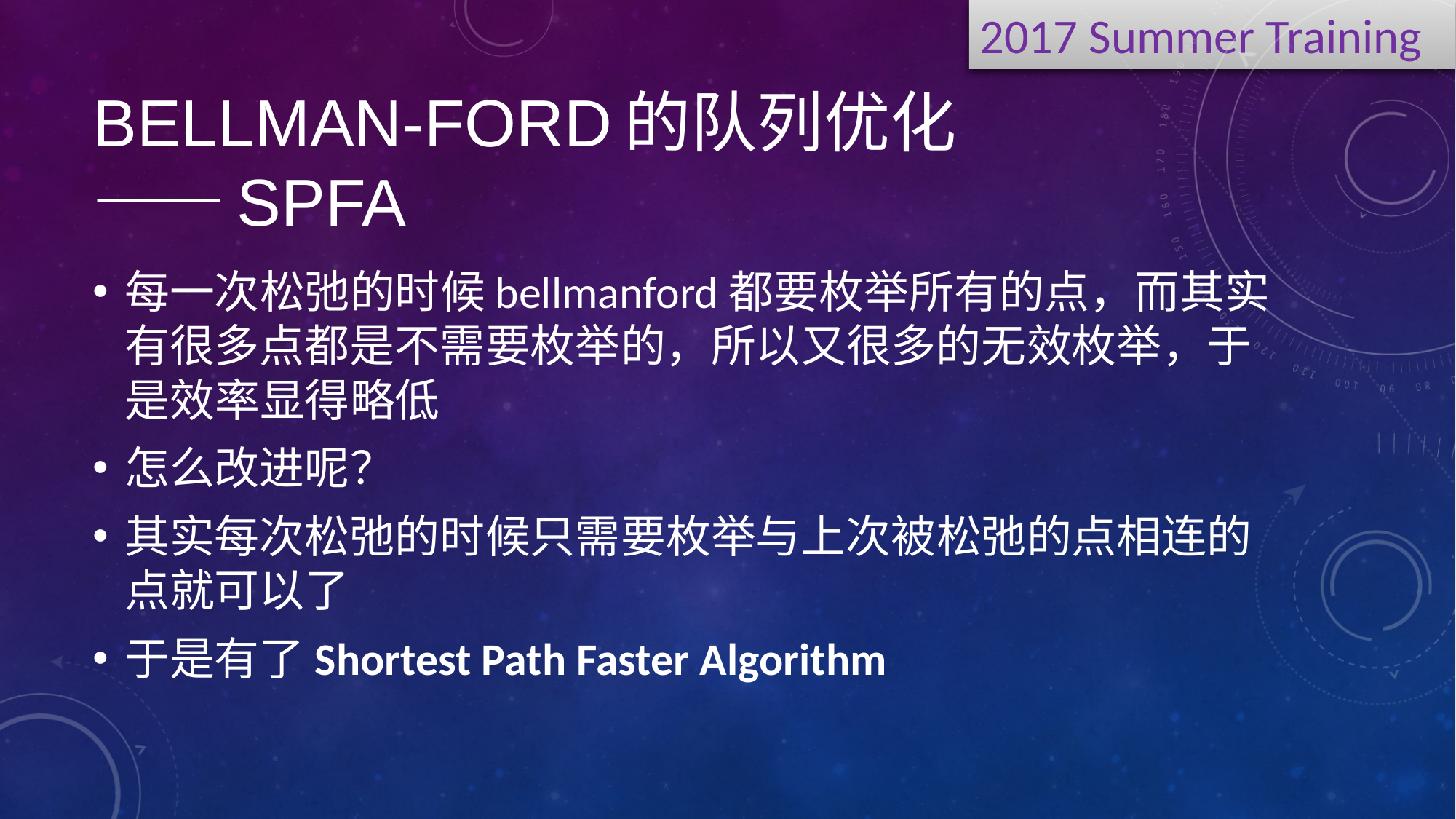

# Bellman-ford的队列优化 ——SPFA
每一次松弛的时候bellmanford都要枚举所有的点，而其实有很多点都是不需要枚举的，所以又很多的无效枚举，于是效率显得略低
怎么改进呢？
其实每次松弛的时候只需要枚举与上次被松弛的点相连的点就可以了
于是有了Shortest Path Faster Algorithm